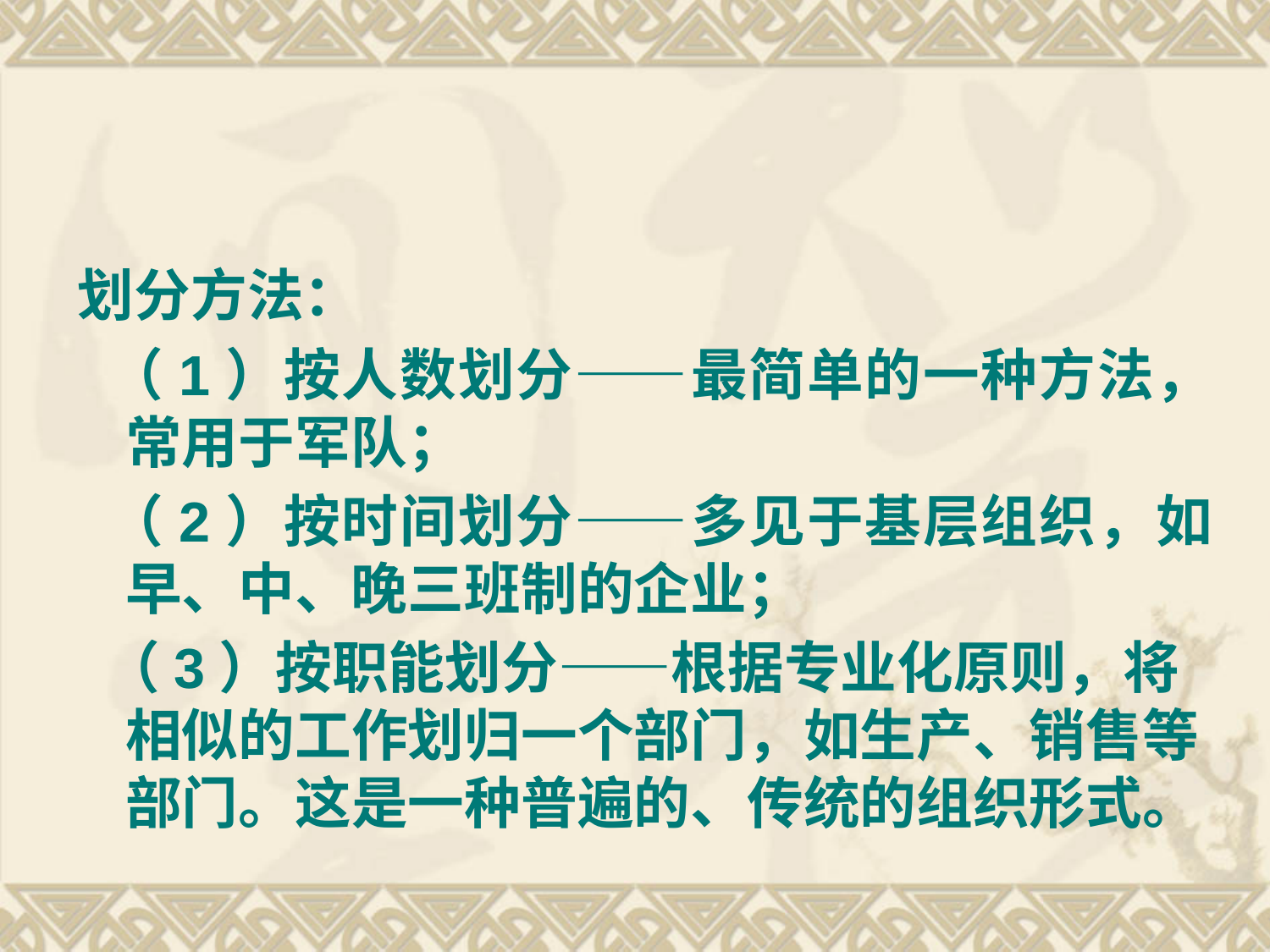

#
划分方法：
 （1）按人数划分——最简单的一种方法，常用于军队；
 （2）按时间划分——多见于基层组织，如早、中、晚三班制的企业；
 （3）按职能划分——根据专业化原则，将相似的工作划归一个部门，如生产、销售等部门。这是一种普遍的、传统的组织形式。